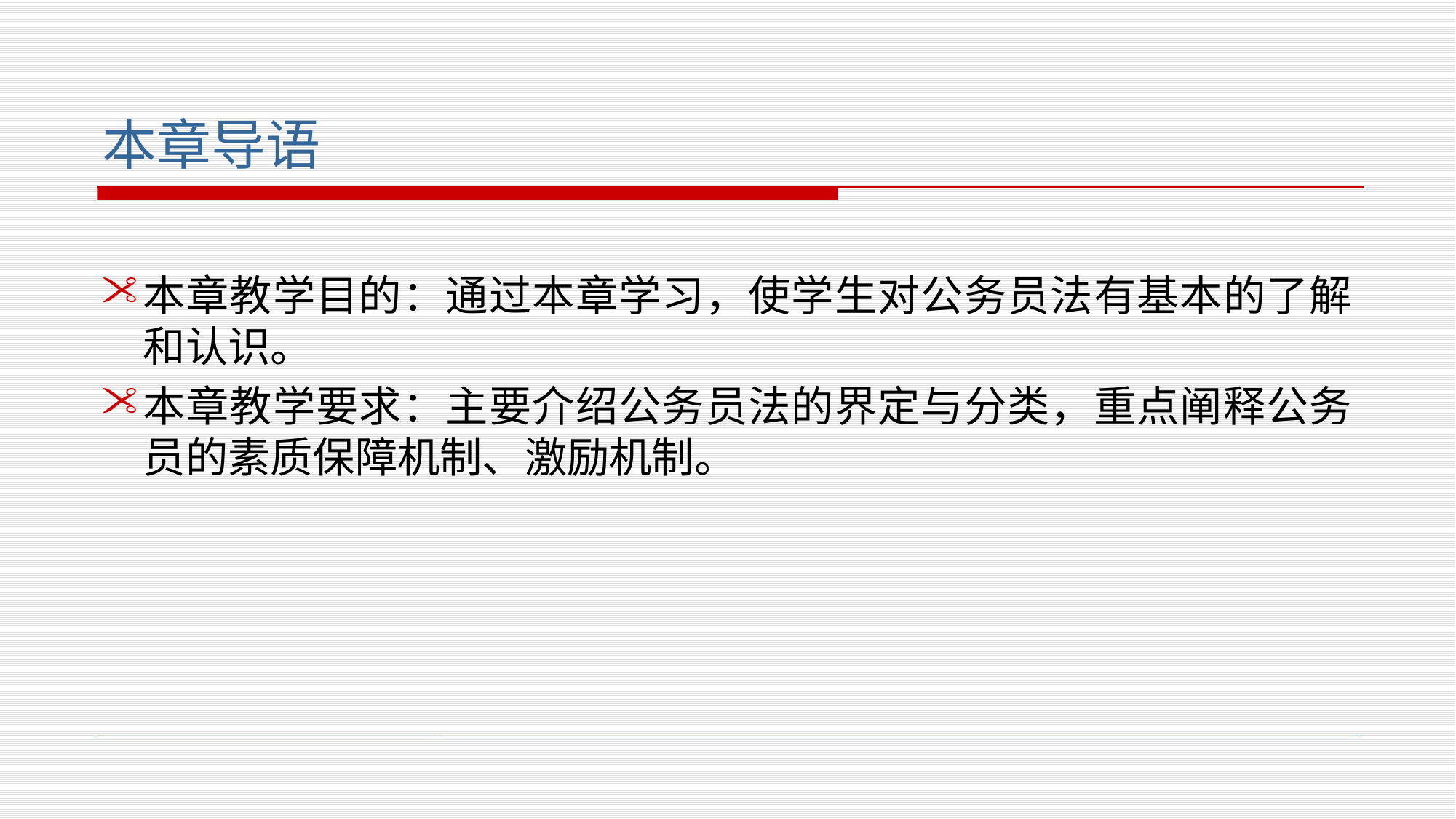

# 本章导语

本章教学目的：通过本章学习，使学生对公务员法有基本的了解和认识。
本章教学要求：主要介绍公务员法的界定与分类，重点阐释公务员的素质保障机制、激励机制。